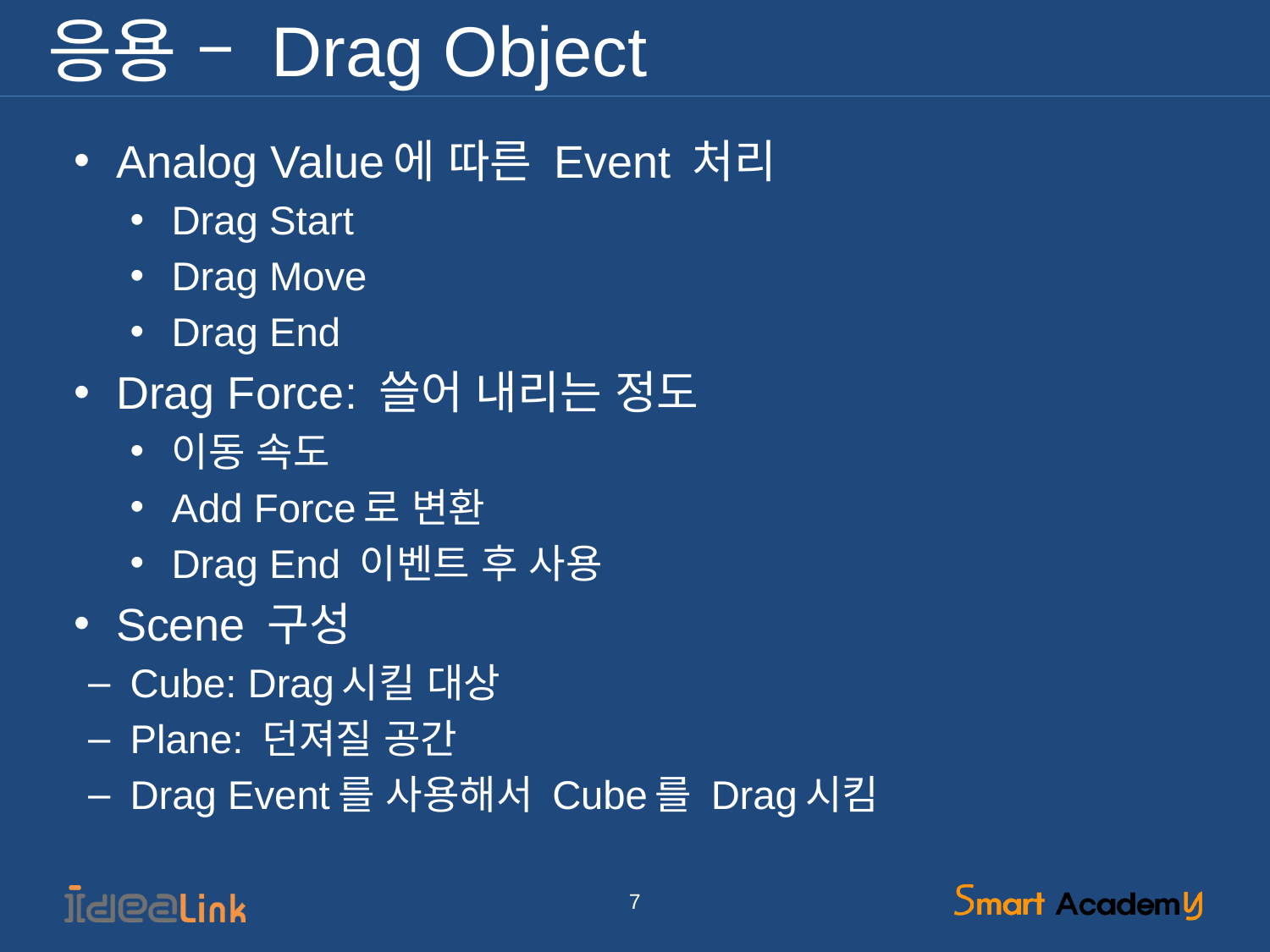

# 응용 – Drag Object
Analog Value에 따른 Event 처리
Drag Start
Drag Move
Drag End
Drag Force: 쓸어 내리는 정도
이동 속도
Add Force로 변환
Drag End 이벤트 후 사용
Scene 구성
Cube: Drag시킬 대상
Plane: 던져질 공간
Drag Event를 사용해서 Cube를 Drag시킴

7